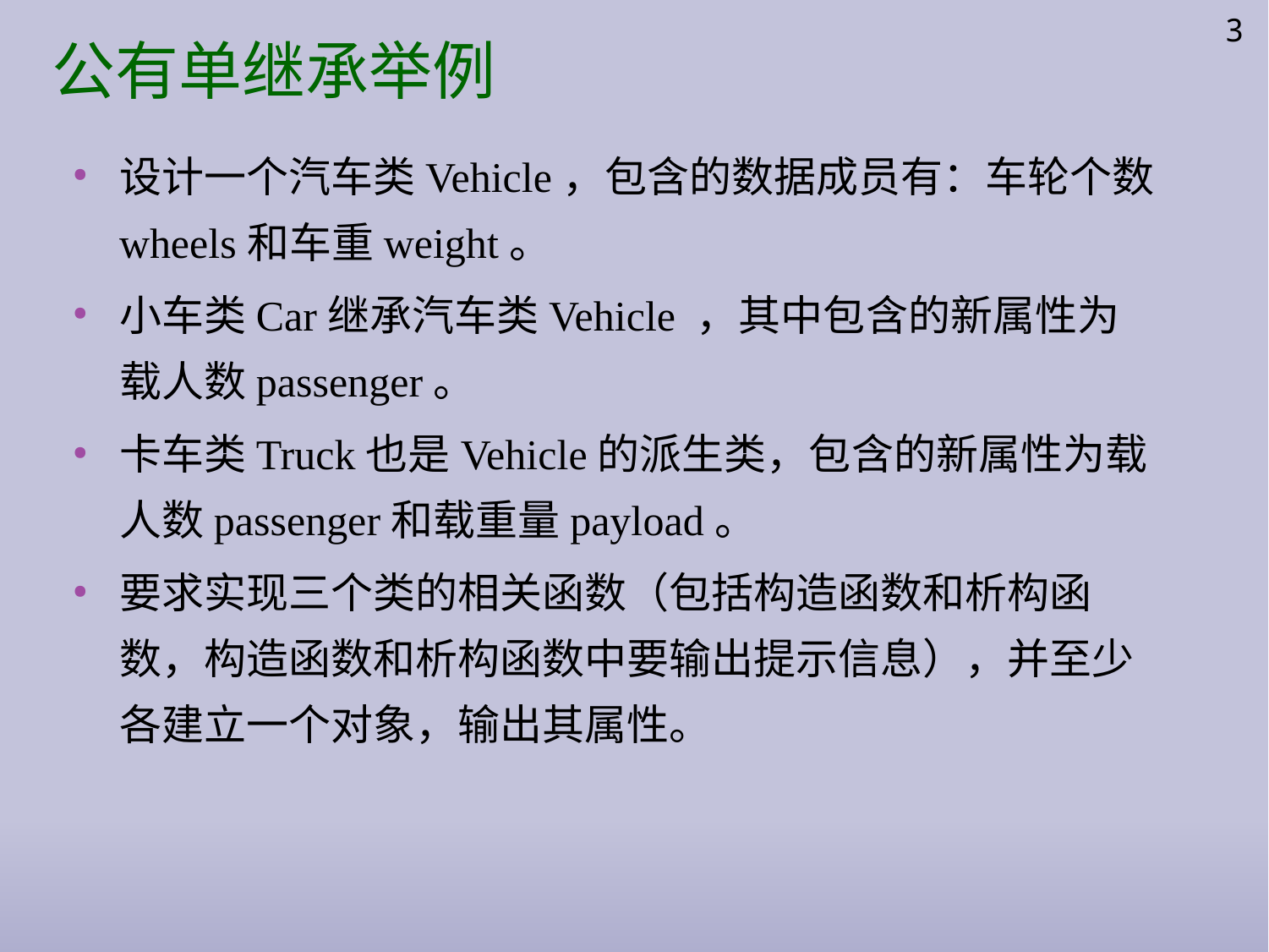

# 公有单继承举例
3
设计一个汽车类Vehicle，包含的数据成员有：车轮个数wheels和车重weight。
小车类Car继承汽车类Vehicle ，其中包含的新属性为载人数passenger。
卡车类Truck也是Vehicle的派生类，包含的新属性为载人数passenger和载重量payload。
要求实现三个类的相关函数（包括构造函数和析构函数，构造函数和析构函数中要输出提示信息），并至少各建立一个对象，输出其属性。